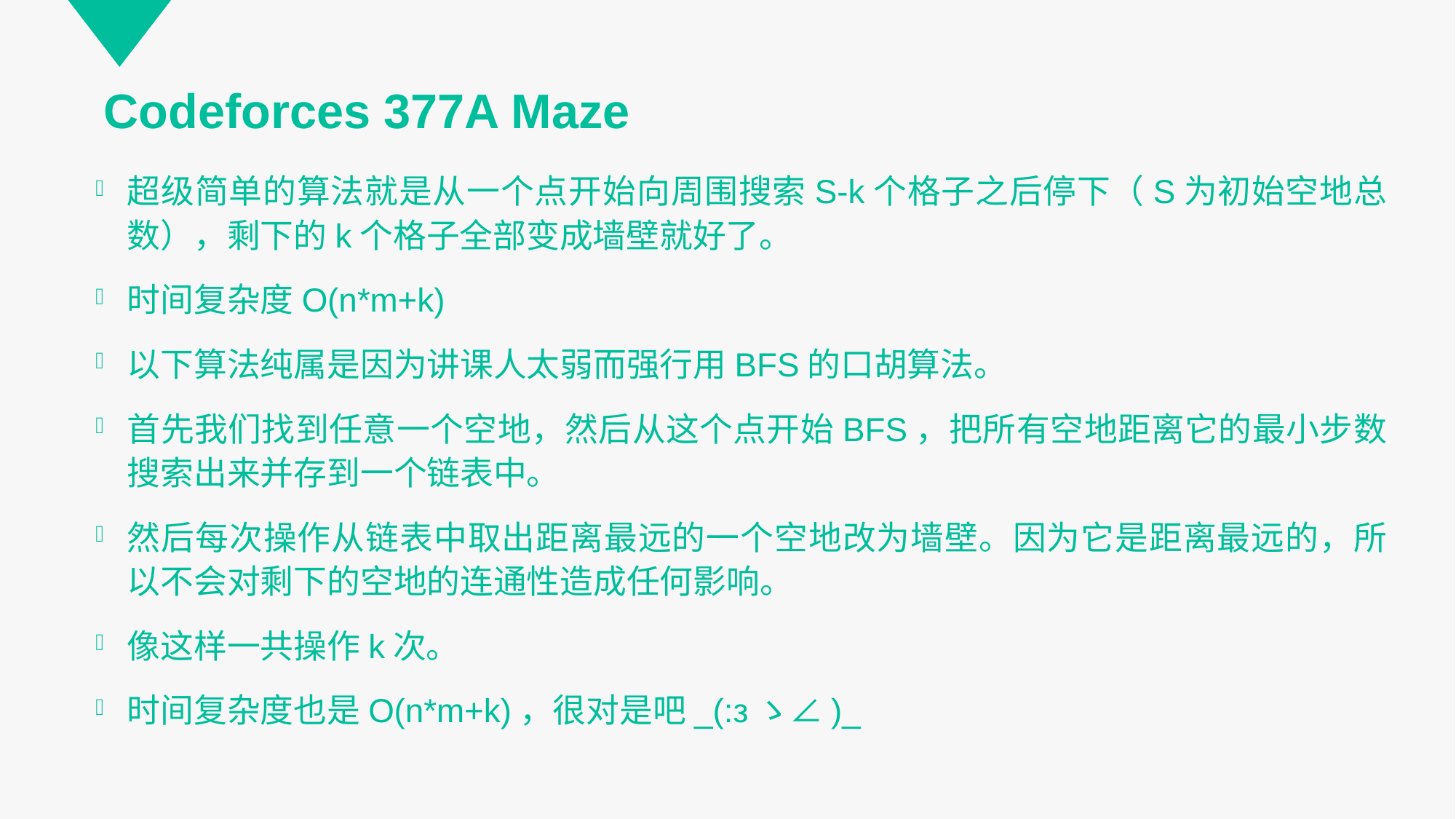

# Codeforces 377A Maze
超级简单的算法就是从一个点开始向周围搜索S-k个格子之后停下（S为初始空地总数），剩下的k个格子全部变成墙壁就好了。
时间复杂度O(n*m+k)
以下算法纯属是因为讲课人太弱而强行用BFS的口胡算法。
首先我们找到任意一个空地，然后从这个点开始BFS，把所有空地距离它的最小步数搜索出来并存到一个链表中。
然后每次操作从链表中取出距离最远的一个空地改为墙壁。因为它是距离最远的，所以不会对剩下的空地的连通性造成任何影响。
像这样一共操作k次。
时间复杂度也是O(n*m+k)，很对是吧_(:зゝ∠)_